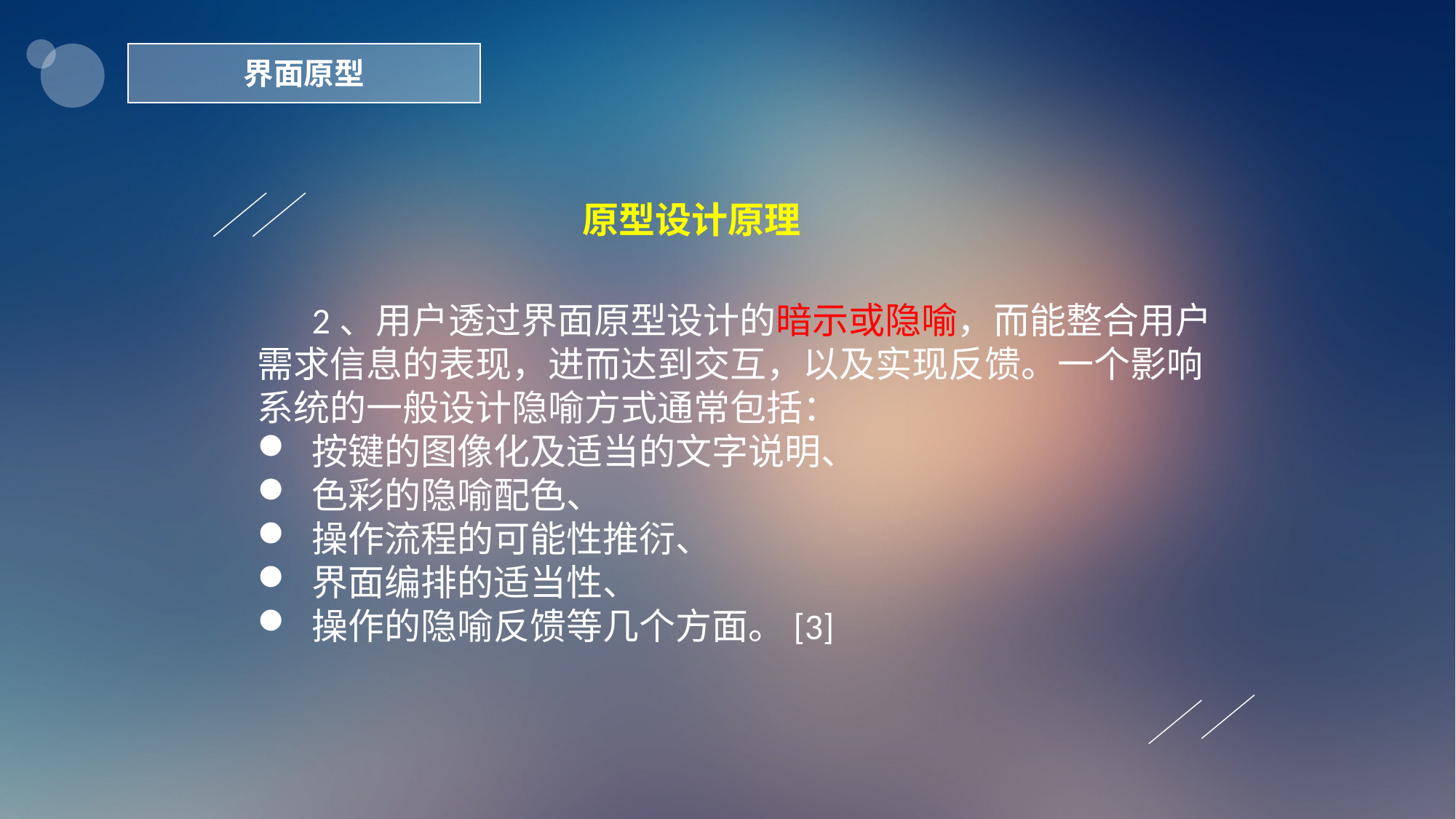

界面原型
原型设计原理

2、用户透过界面原型设计的暗示或隐喻，而能整合用户需求信息的表现，进而达到交互，以及实现反馈。一个影响系统的一般设计隐喻方式通常包括：
按键的图像化及适当的文字说明、
色彩的隐喻配色、
操作流程的可能性推衍、
界面编排的适当性、
操作的隐喻反馈等几个方面。[3]